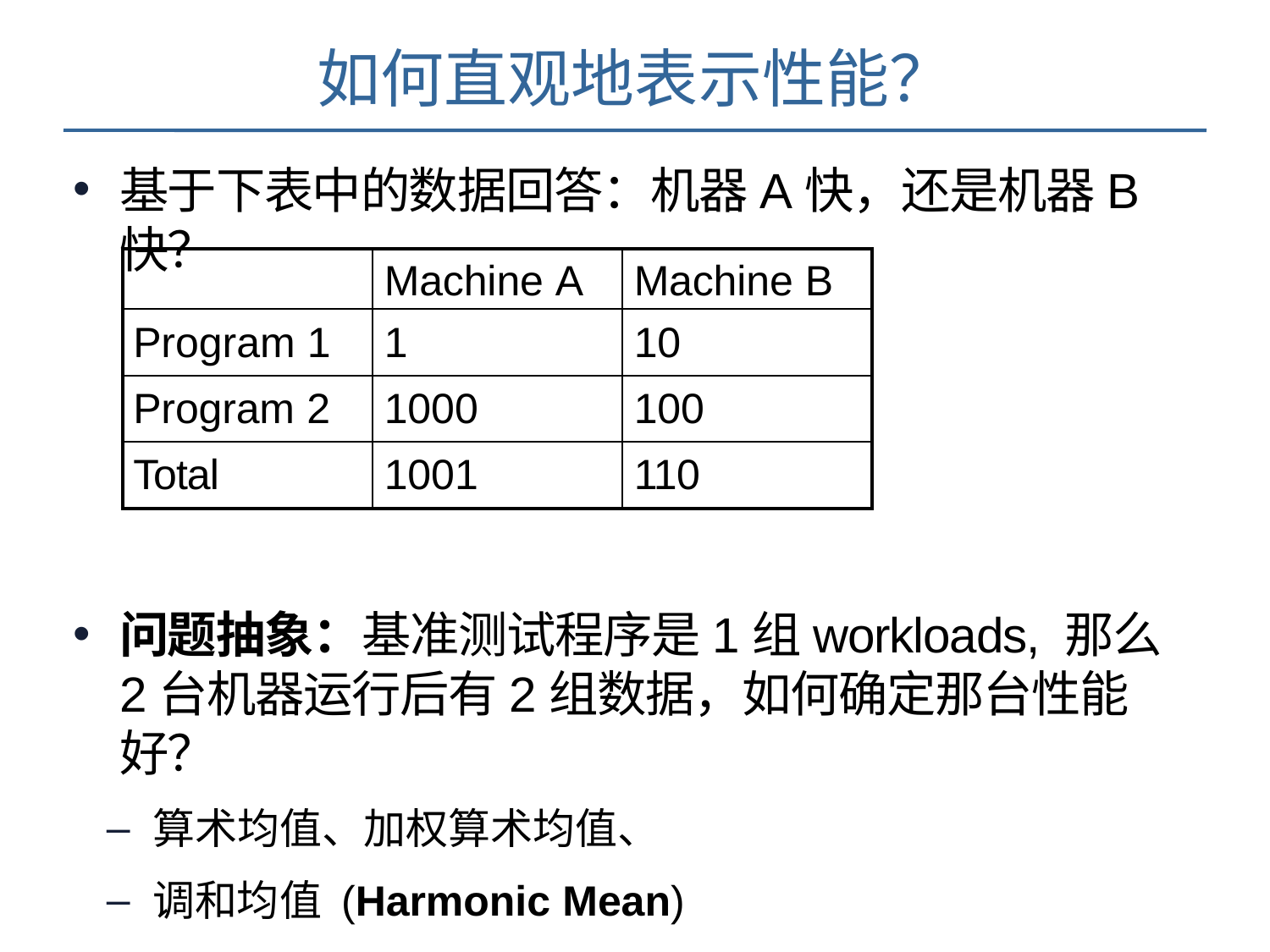

# 如何直观地表示性能？
基于下表中的数据回答：机器A快，还是机器B快？

问题抽象：基准测试程序是1组workloads, 那么2台机器运行后有2组数据，如何确定那台性能好？
算术均值、加权算术均值、
调和均值 (Harmonic Mean)
几何均值 (Geometric Mean)
|  | Machine A | Machine B |
| --- | --- | --- |
| Program 1 | 1 | 10 |
| Program 2 | 1000 | 100 |
| Total | 1001 | 110 |